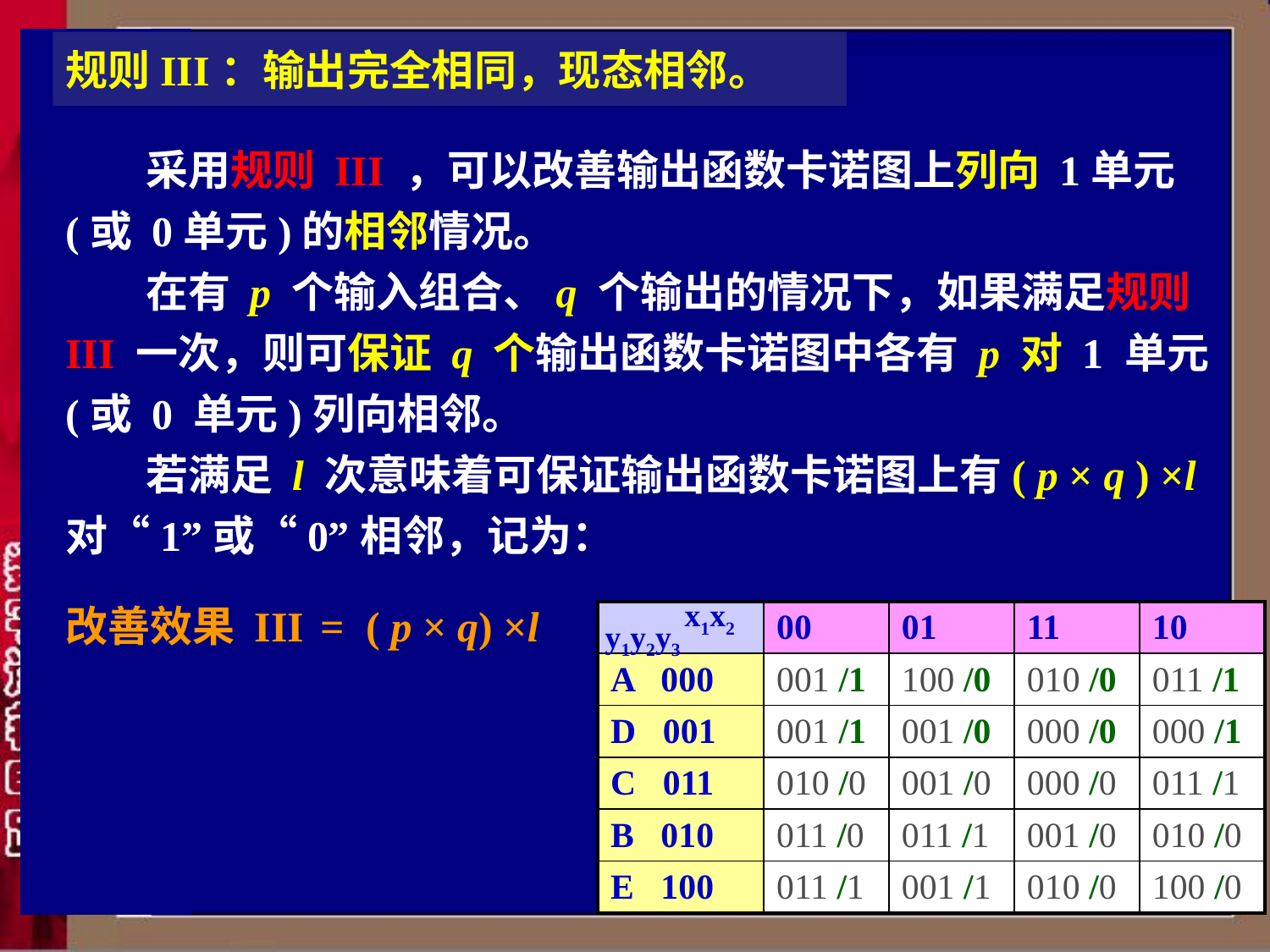

# 规则III：输出完全相同，现态相邻。
采用规则 III ，可以改善输出函数卡诺图上列向 1单元(或 0单元)的相邻情况。
在有 p 个输入组合、q 个输出的情况下，如果满足规则 III 一次，则可保证 q 个输出函数卡诺图中各有 p 对 1 单元(或 0 单元)列向相邻。
若满足 l 次意味着可保证输出函数卡诺图上有( p × q ) ×l 对“1”或“0”相邻，记为：
改善效果 III  =  ( p × q) ×l
x1x2
y1y2y3
|  | 00 | 01 | 11 | 10 |
| --- | --- | --- | --- | --- |
| A 000 | 001 /1 | 100 /0 | 010 /0 | 011 /1 |
| D 001 | 001 /1 | 001 /0 | 000 /0 | 000 /1 |
| C 011 | 010 /0 | 001 /0 | 000 /0 | 011 /1 |
| B 010 | 011 /0 | 011 /1 | 001 /0 | 010 /0 |
| E 100 | 011 /1 | 001 /1 | 010 /0 | 100 /0 |